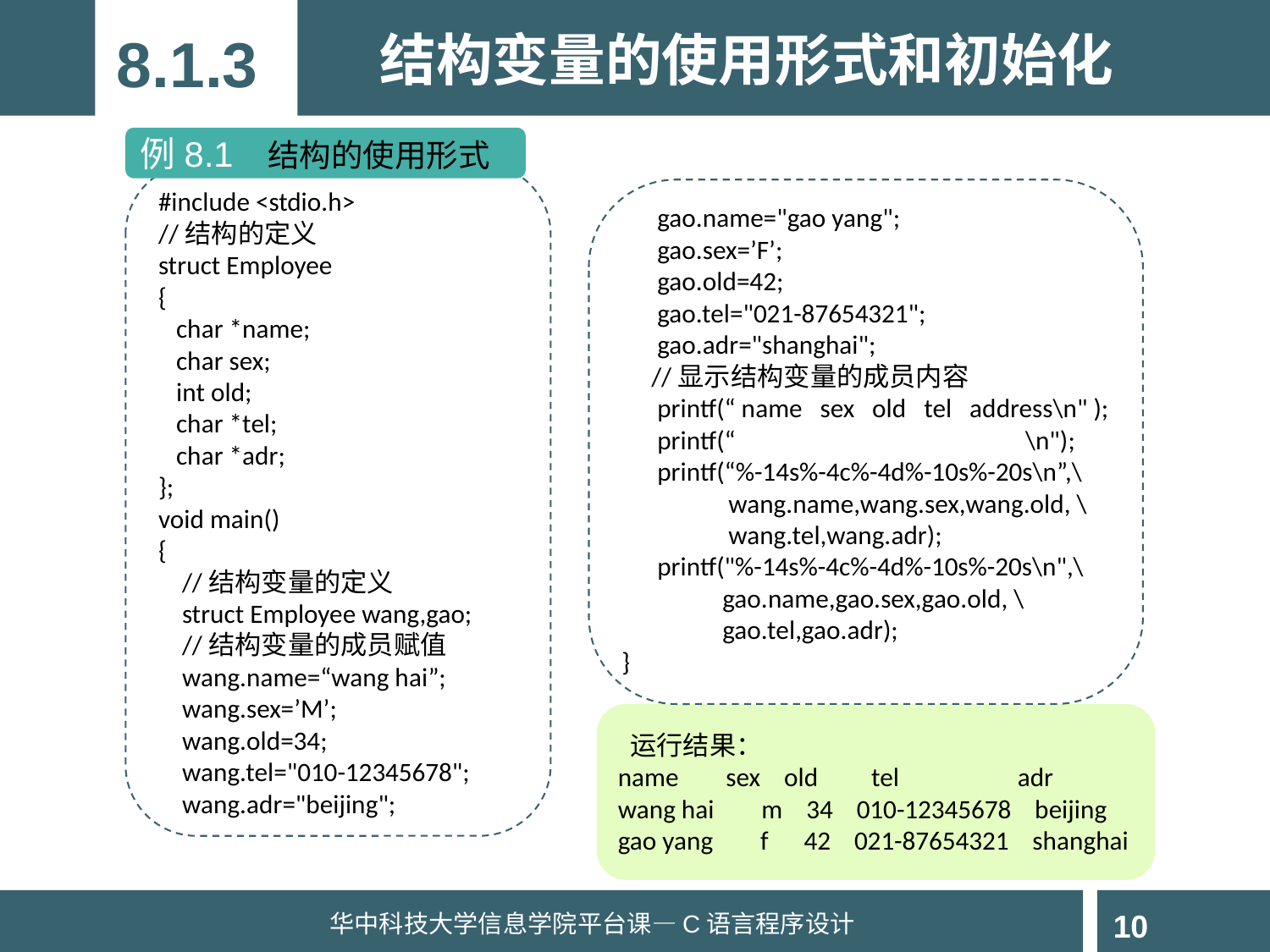

结构变量的使用形式和初始化
8.1.3
例8.1   结构的使用形式

#include <stdio.h>
//结构的定义
struct Employee
{
   char *name;
   char sex;
   int old;
   char *tel;
   char *adr;
};
void main()
{
    //结构变量的定义
    struct Employee wang,gao;
    //结构变量的成员赋值
    wang.name=“wang hai”;
    wang.sex=’M’;
    wang.old=34;
    wang.tel="010-12345678";
    wang.adr="beijing";

      gao.name="gao yang";
      gao.sex=’F’;
      gao.old=42;
      gao.tel="021-87654321";
      gao.adr="shanghai";
     //显示结构变量的成员内容
      printf(“ name   sex   old   tel   address\n" );
      printf(“                                                 \n");
      printf(“%-14s%-4c%-4d%-10s%-20s\n”,\
                  wang.name,wang.sex,wang.old, \
                  wang.tel,wang.adr);
      printf("%-14s%-4c%-4d%-10s%-20s\n",\
                 gao.name,gao.sex,gao.old, \
                 gao.tel,gao.adr);
}
 运行结果：
name        sex    old         tel                    adr
wang hai        m    34    010-12345678    beijing
gao yang        f      42    021-87654321    shanghai